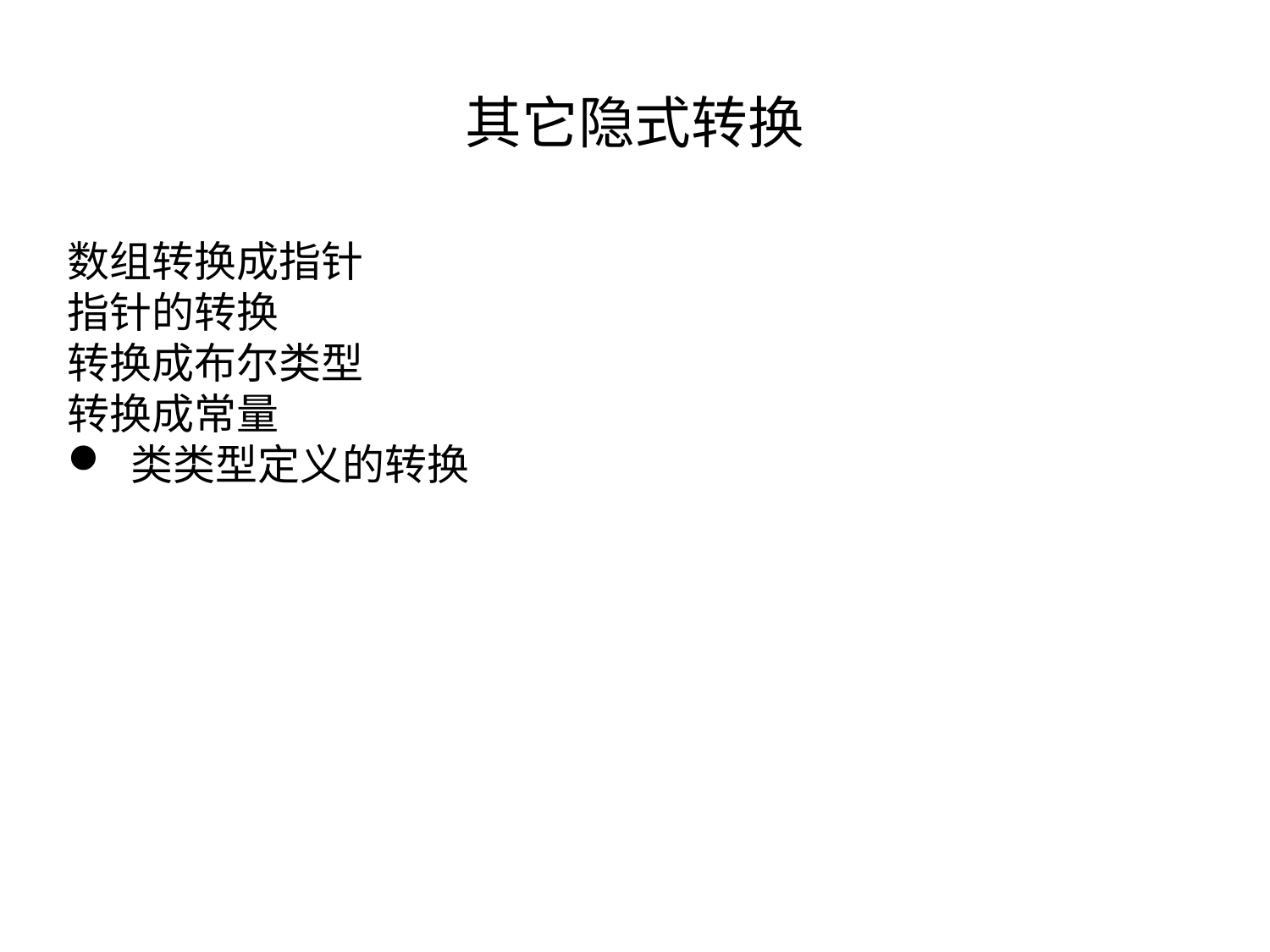

其它隐式转换
数组转换成指针
指针的转换
转换成布尔类型
转换成常量
类类型定义的转换